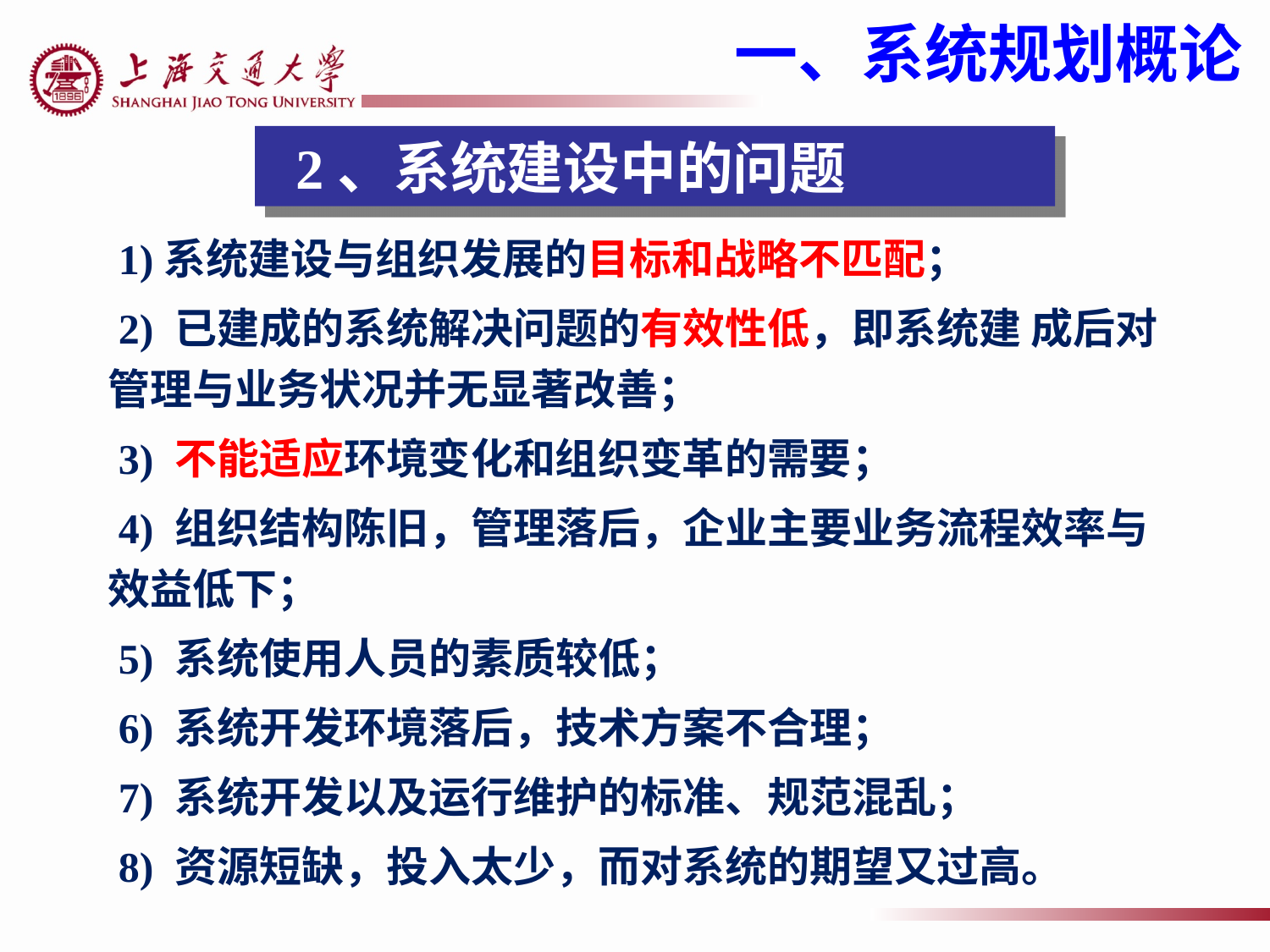

一、系统规划概论
  2、系统建设中的问题
 1)系统建设与组织发展的目标和战略不匹配；
 2) 已建成的系统解决问题的有效性低，即系统建 成后对管理与业务状况并无显著改善；
 3) 不能适应环境变化和组织变革的需要；
 4) 组织结构陈旧，管理落后，企业主要业务流程效率与效益低下；
 5) 系统使用人员的素质较低；
 6) 系统开发环境落后，技术方案不合理；
 7) 系统开发以及运行维护的标准、规范混乱；
 8) 资源短缺，投入太少，而对系统的期望又过高。